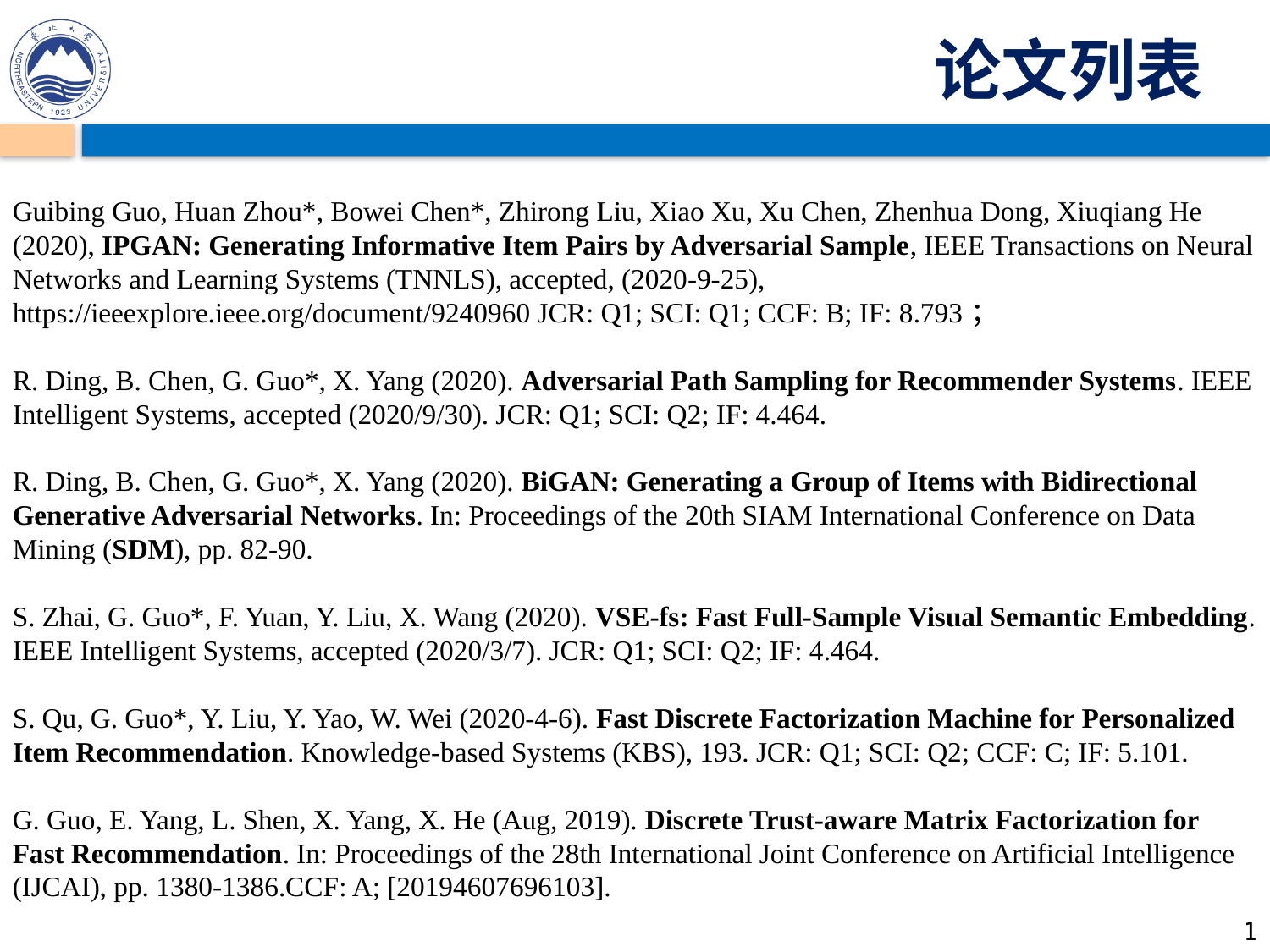

论文列表
Guibing Guo, Huan Zhou*, Bowei Chen*, Zhirong Liu, Xiao Xu, Xu Chen, Zhenhua Dong, Xiuqiang He (2020), IPGAN: Generating Informative Item Pairs by Adversarial Sample, IEEE Transactions on Neural Networks and Learning Systems (TNNLS), accepted, (2020-9-25), https://ieeexplore.ieee.org/document/9240960 JCR: Q1; SCI: Q1; CCF: B; IF: 8.793；

R. Ding, B. Chen, G. Guo*, X. Yang (2020). Adversarial Path Sampling for Recommender Systems. IEEE Intelligent Systems, accepted (2020/9/30). JCR: Q1; SCI: Q2; IF: 4.464.

R. Ding, B. Chen, G. Guo*, X. Yang (2020). BiGAN: Generating a Group of Items with Bidirectional Generative Adversarial Networks. In: Proceedings of the 20th SIAM International Conference on Data Mining (SDM), pp. 82-90.

S. Zhai, G. Guo*, F. Yuan, Y. Liu, X. Wang (2020). VSE-fs: Fast Full-Sample Visual Semantic Embedding. IEEE Intelligent Systems, accepted (2020/3/7). JCR: Q1; SCI: Q2; IF: 4.464.

S. Qu, G. Guo*, Y. Liu, Y. Yao, W. Wei (2020-4-6). Fast Discrete Factorization Machine for Personalized Item Recommendation. Knowledge-based Systems (KBS), 193. JCR: Q1; SCI: Q2; CCF: C; IF: 5.101.

G. Guo, E. Yang, L. Shen, X. Yang, X. He (Aug, 2019). Discrete Trust-aware Matrix Factorization for Fast Recommendation. In: Proceedings of the 28th International Joint Conference on Artificial Intelligence (IJCAI), pp. 1380-1386.CCF: A; [20194607696103].

1